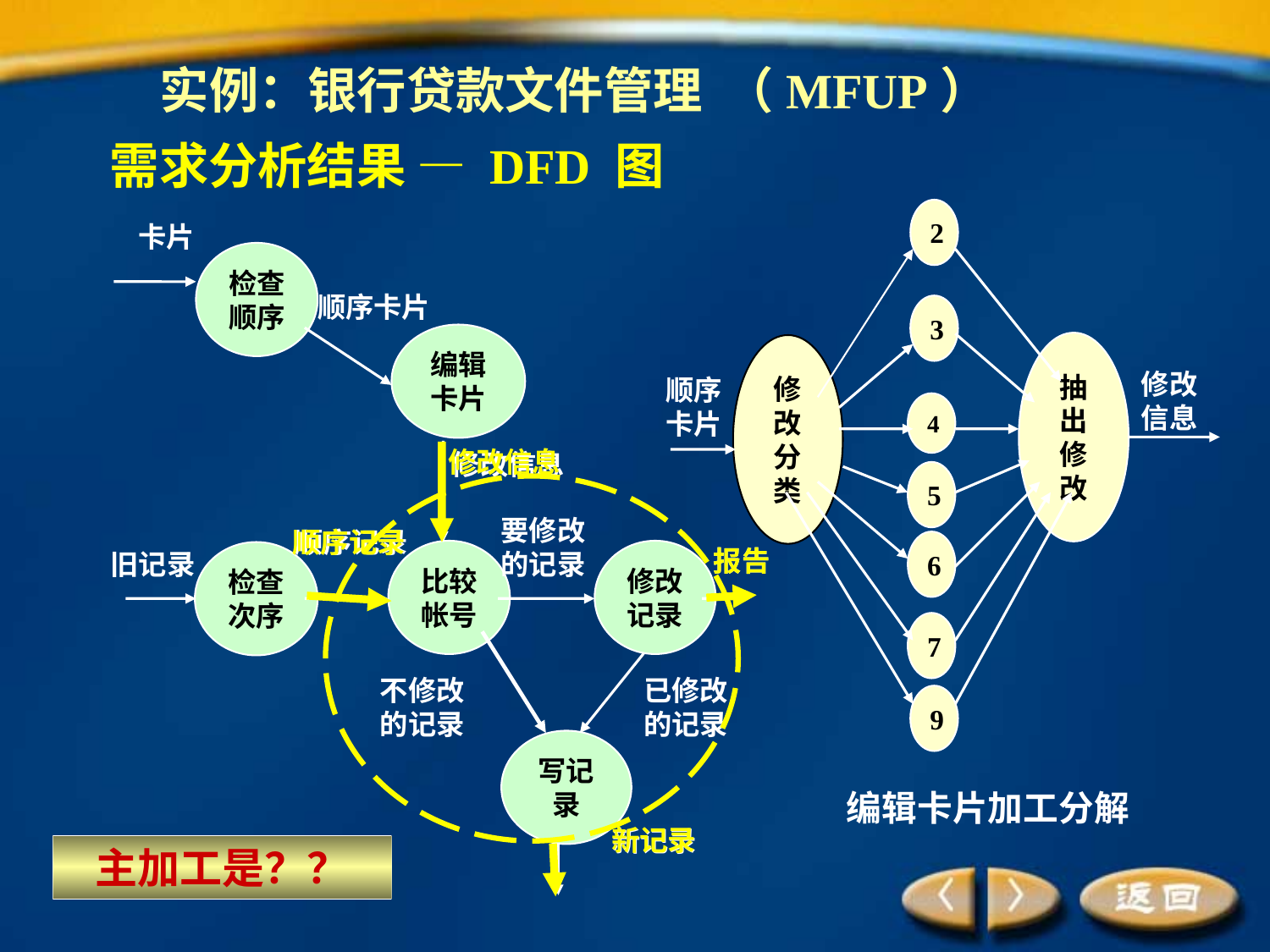

实例：银行贷款文件管理  （MFUP）
# 需求分析结果 — DFD 图
2

3

修改信息
顺序卡片
抽出修改
修改分类
4

5

6
7
9
卡片
检查顺序

顺序卡片
编辑卡片

修改信息

要修改的记录
顺序记录
比较帐号
修改记录
旧记录
检查次序

不修改的记录
已修改的记录
写记录
新记录

修改信息

顺序记录
报告
报告

编辑卡片加工分解
新记录
主加工是？？